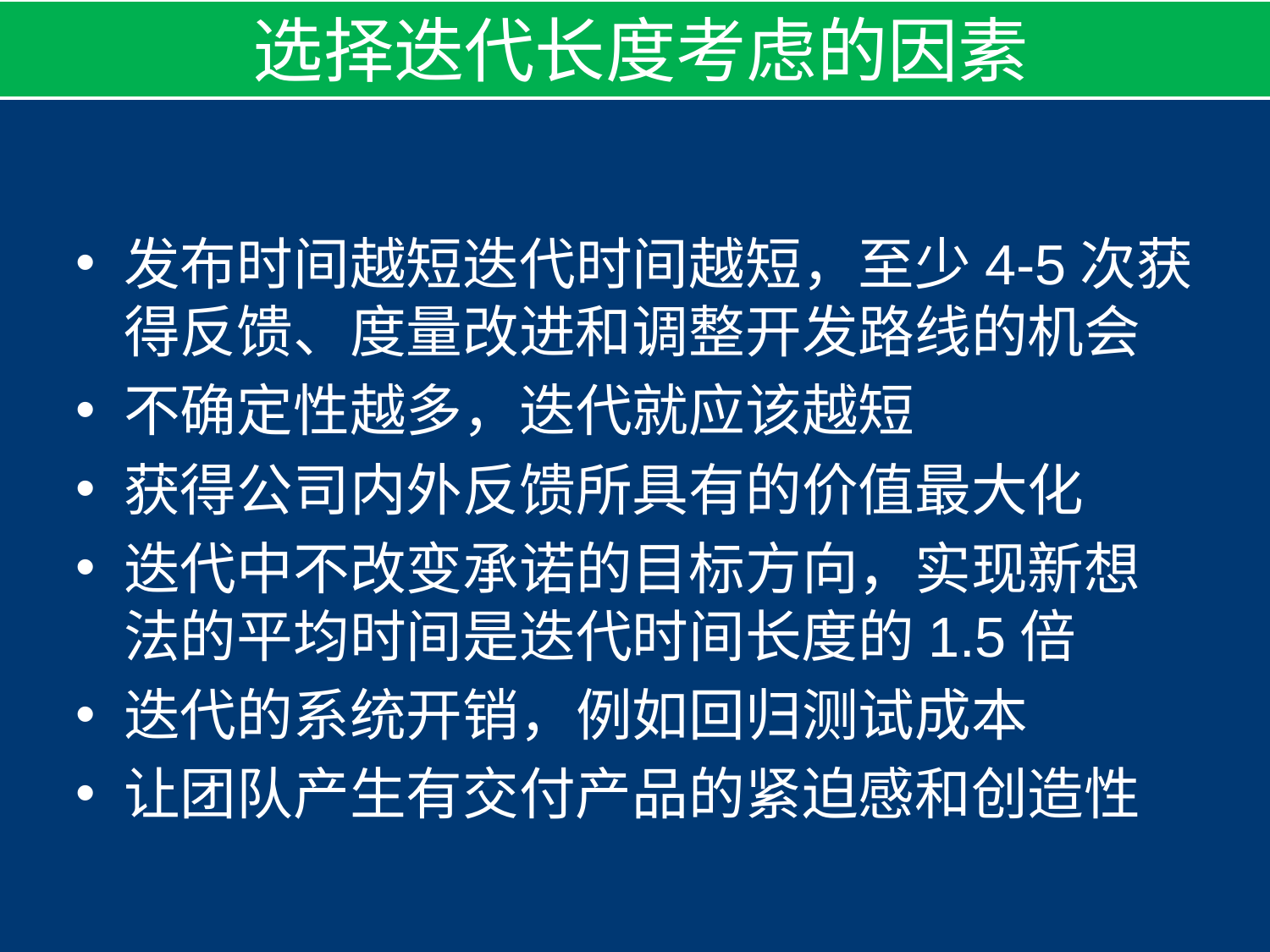

选择迭代长度考虑的因素
发布时间越短迭代时间越短，至少4-5次获得反馈、度量改进和调整开发路线的机会
不确定性越多，迭代就应该越短
获得公司内外反馈所具有的价值最大化
迭代中不改变承诺的目标方向，实现新想法的平均时间是迭代时间长度的1.5倍
迭代的系统开销，例如回归测试成本
让团队产生有交付产品的紧迫感和创造性